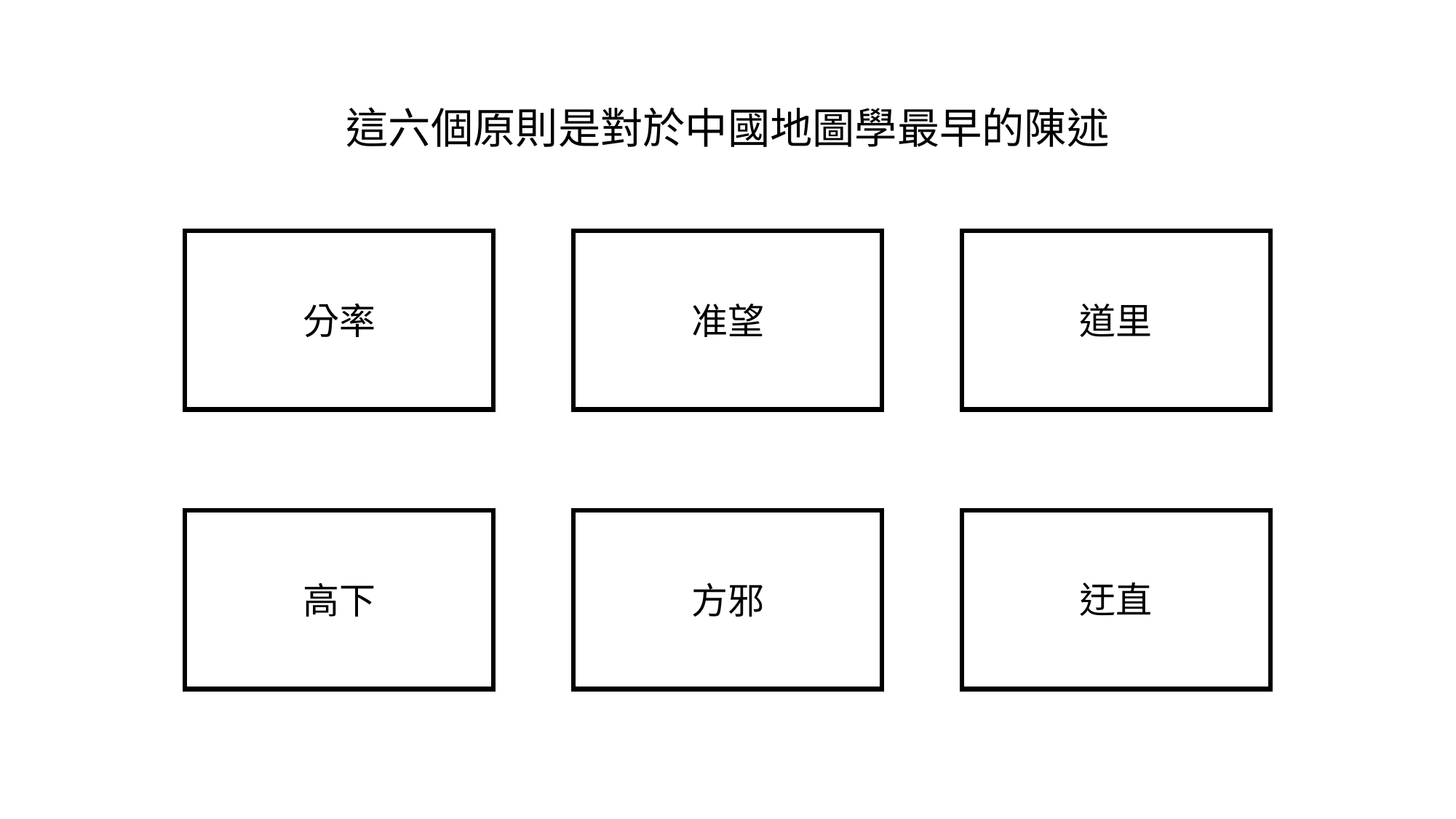

這六個原則是對於中國地圖學最早的陳述

准望
道里
分率

迂直
高下
方邪